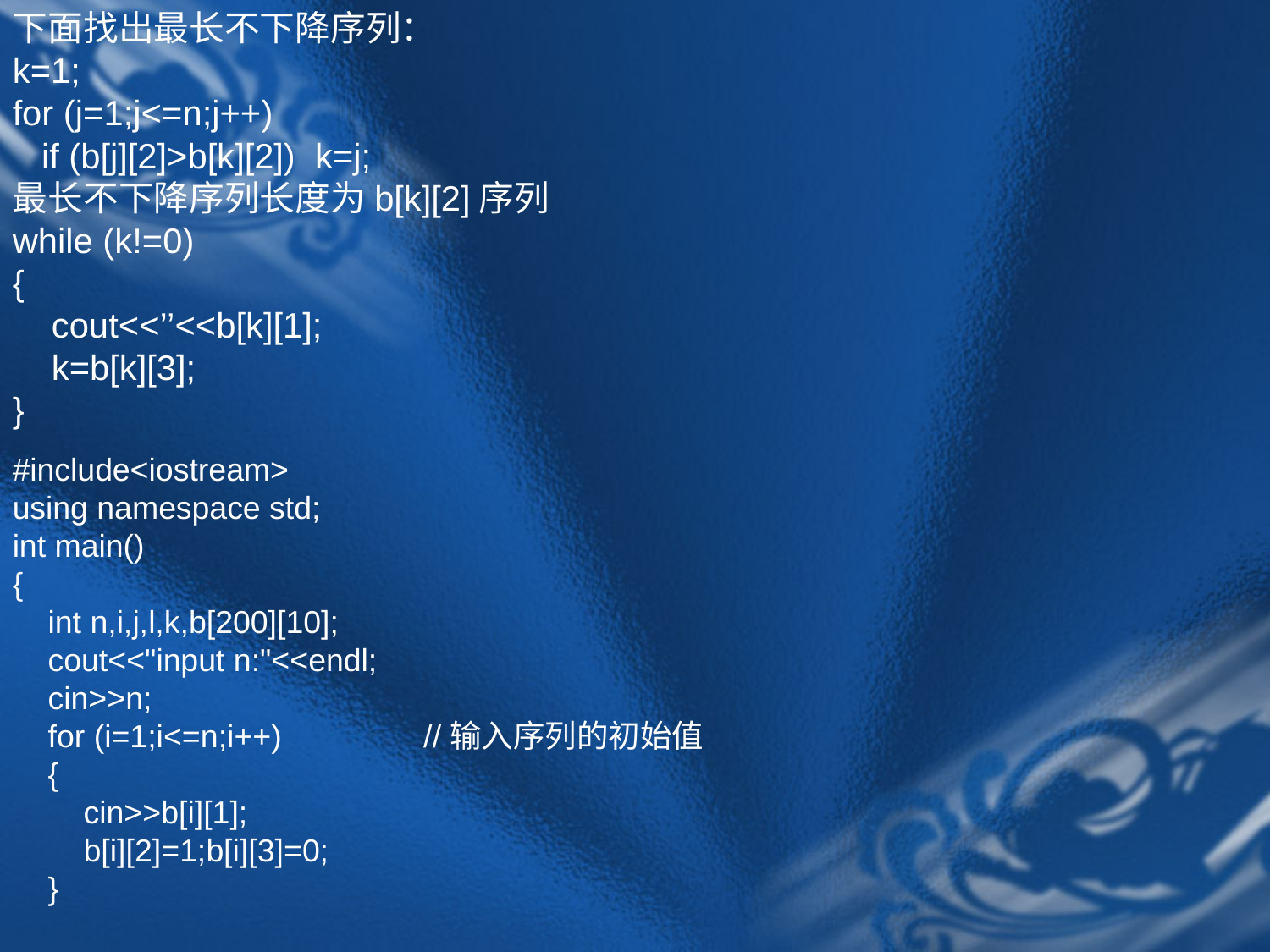

下面找出最长不下降序列：
k=1;
for (j=1;j<=n;j++)
   if (b[j][2]>b[k][2])  k=j;
最长不下降序列长度为b[k][2]序列
while (k!=0)
{
    cout<<’’<<b[k][1];
    k=b[k][3];
}
#include<iostream>
using namespace std;
int main()
{
    int n,i,j,l,k,b[200][10];
    cout<<"input n:"<<endl;
    cin>>n;
    for (i=1;i<=n;i++)                //输入序列的初始值
    {
        cin>>b[i][1];
        b[i][2]=1;b[i][3]=0;
    }